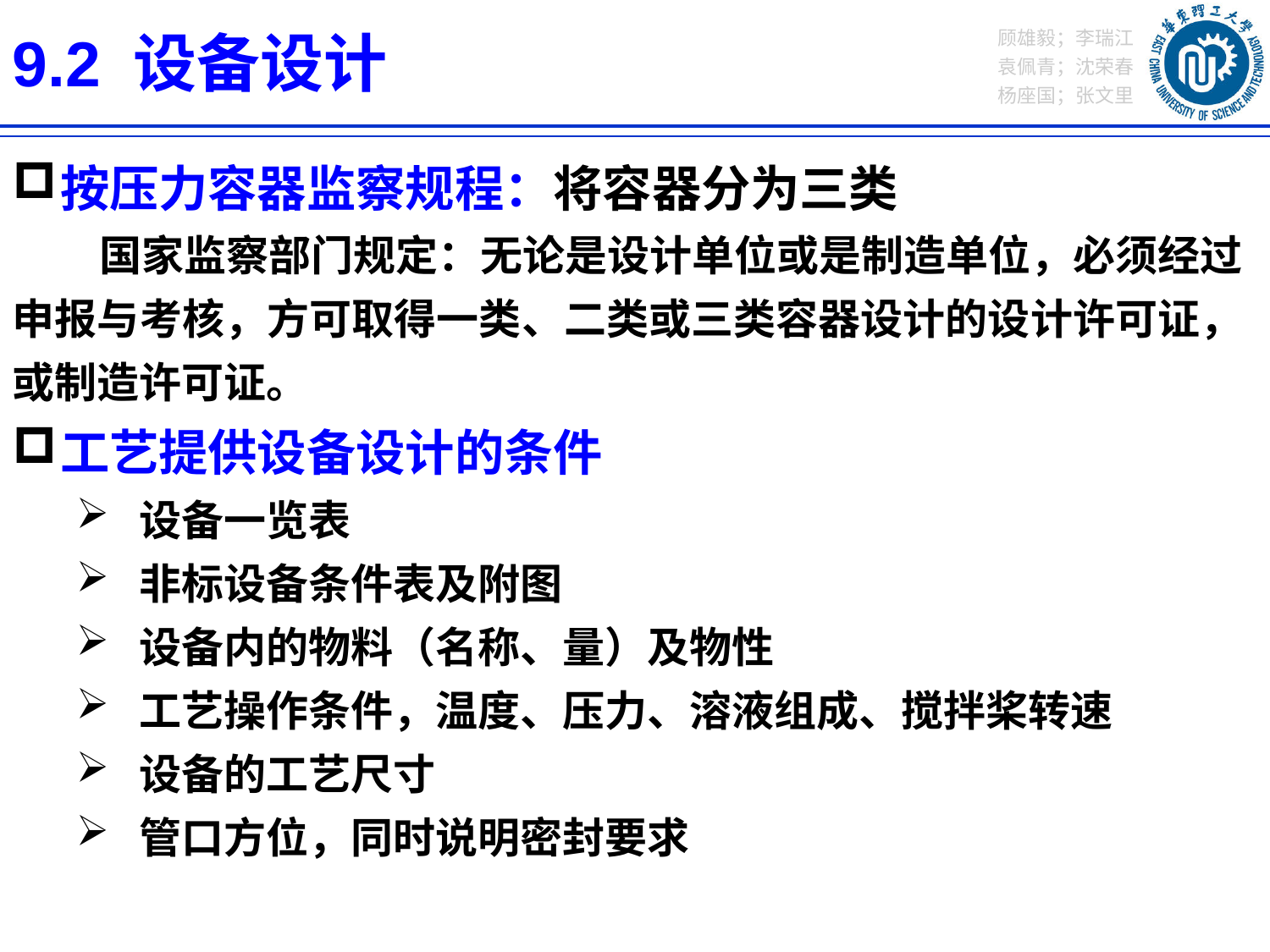

9.2 设备设计
按压力容器监察规程：将容器分为三类
        国家监察部门规定：无论是设计单位或是制造单位，必须经过申报与考核，方可取得一类、二类或三类容器设计的设计许可证，或制造许可证。
工艺提供设备设计的条件
设备一览表
非标设备条件表及附图
设备内的物料（名称、量）及物性
工艺操作条件，温度、压力、溶液组成、搅拌桨转速
设备的工艺尺寸
管口方位，同时说明密封要求